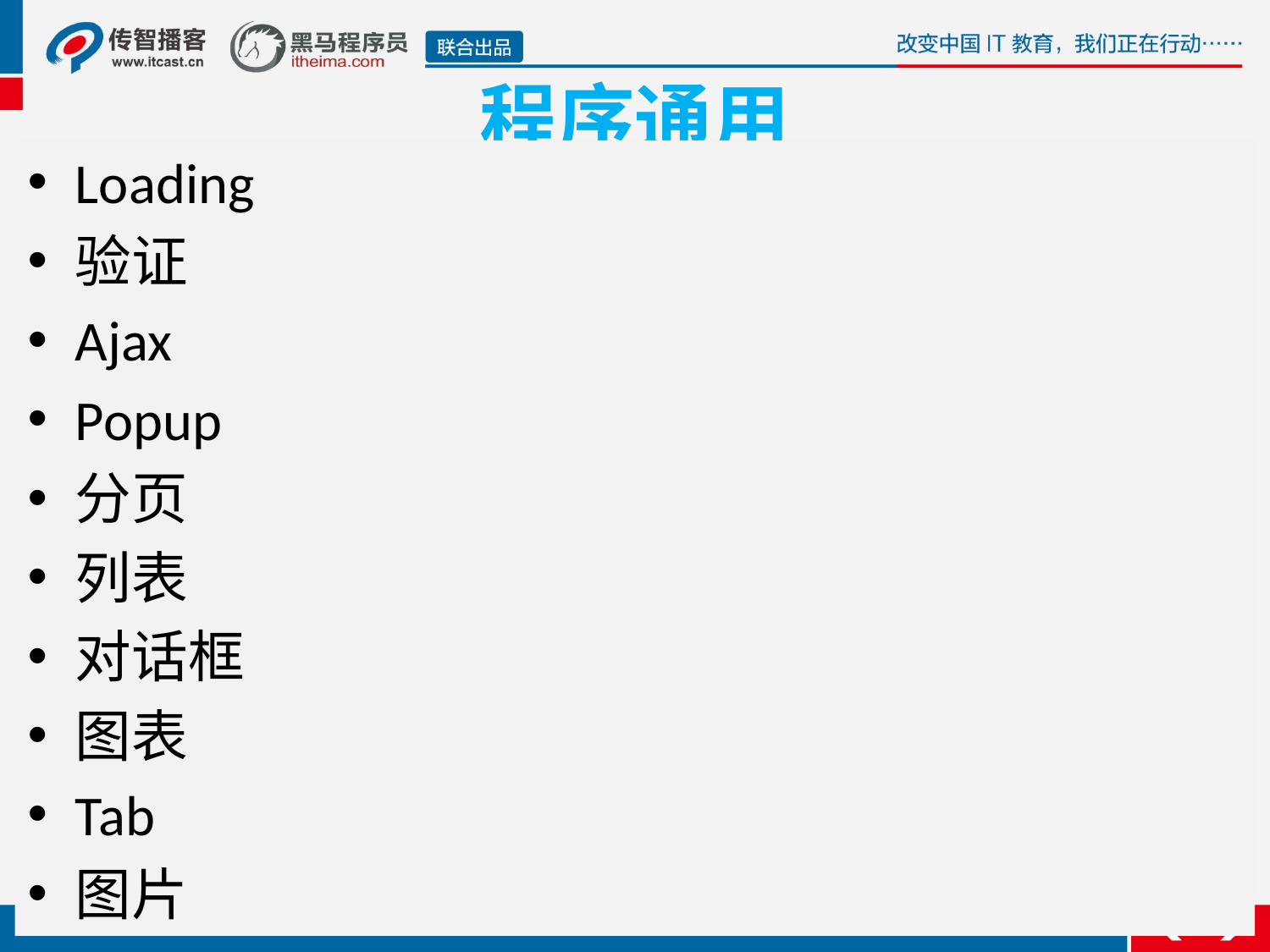

# 程序通用
Loading
验证
Ajax
Popup
分页
列表
对话框
图表
Tab
图片